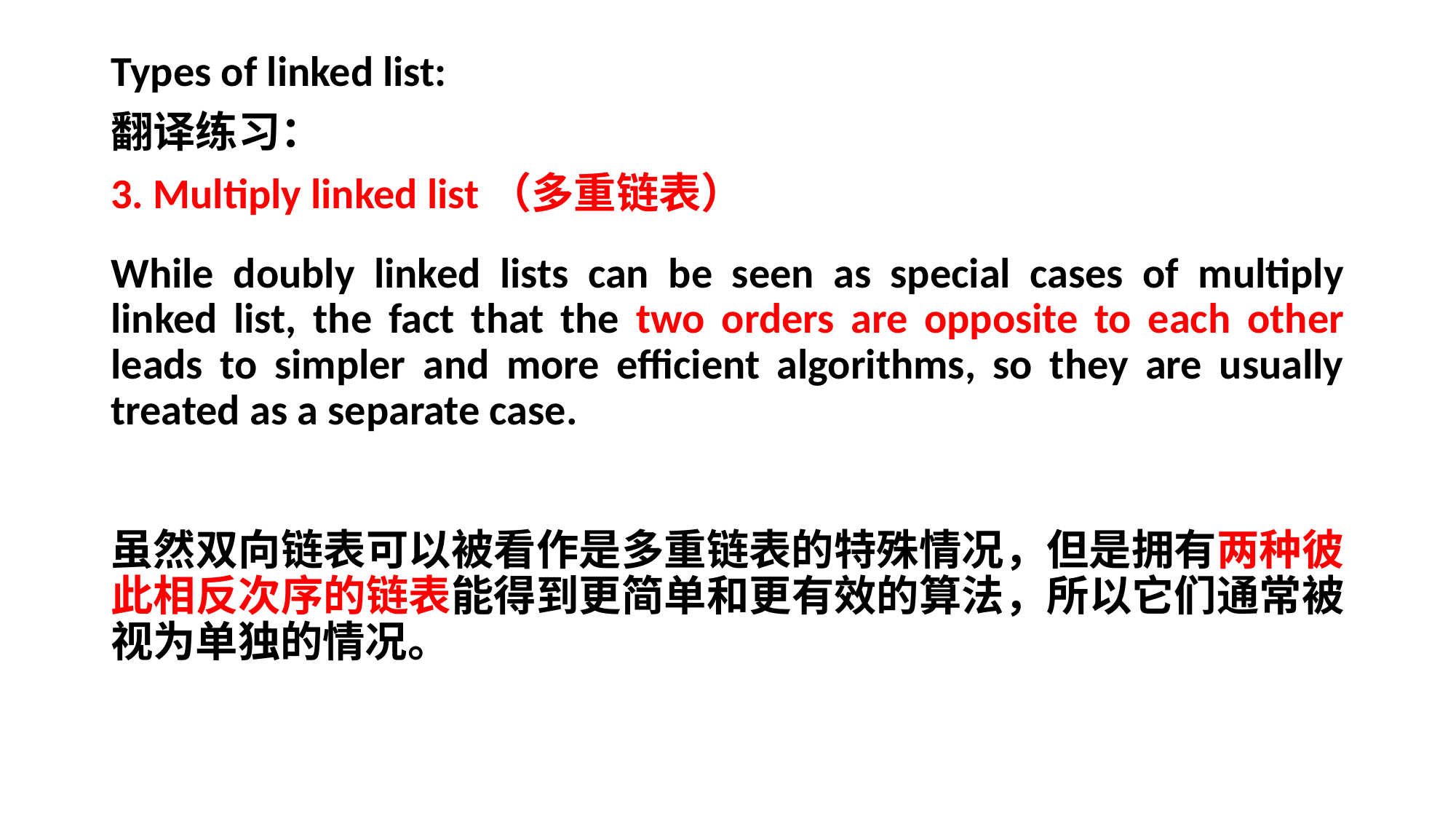

Types of linked list:
翻译练习：
3. Multiply linked list（多重链表）
While doubly linked lists can be seen as special cases of multiply linked list, the fact that the two orders are opposite to each other leads to simpler and more efficient algorithms, so they are usually treated as a separate case.

虽然双向链表可以被看作是多重链表的特殊情况，但是拥有两种彼此相反次序的链表能得到更简单和更有效的算法，所以它们通常被视为单独的情况。